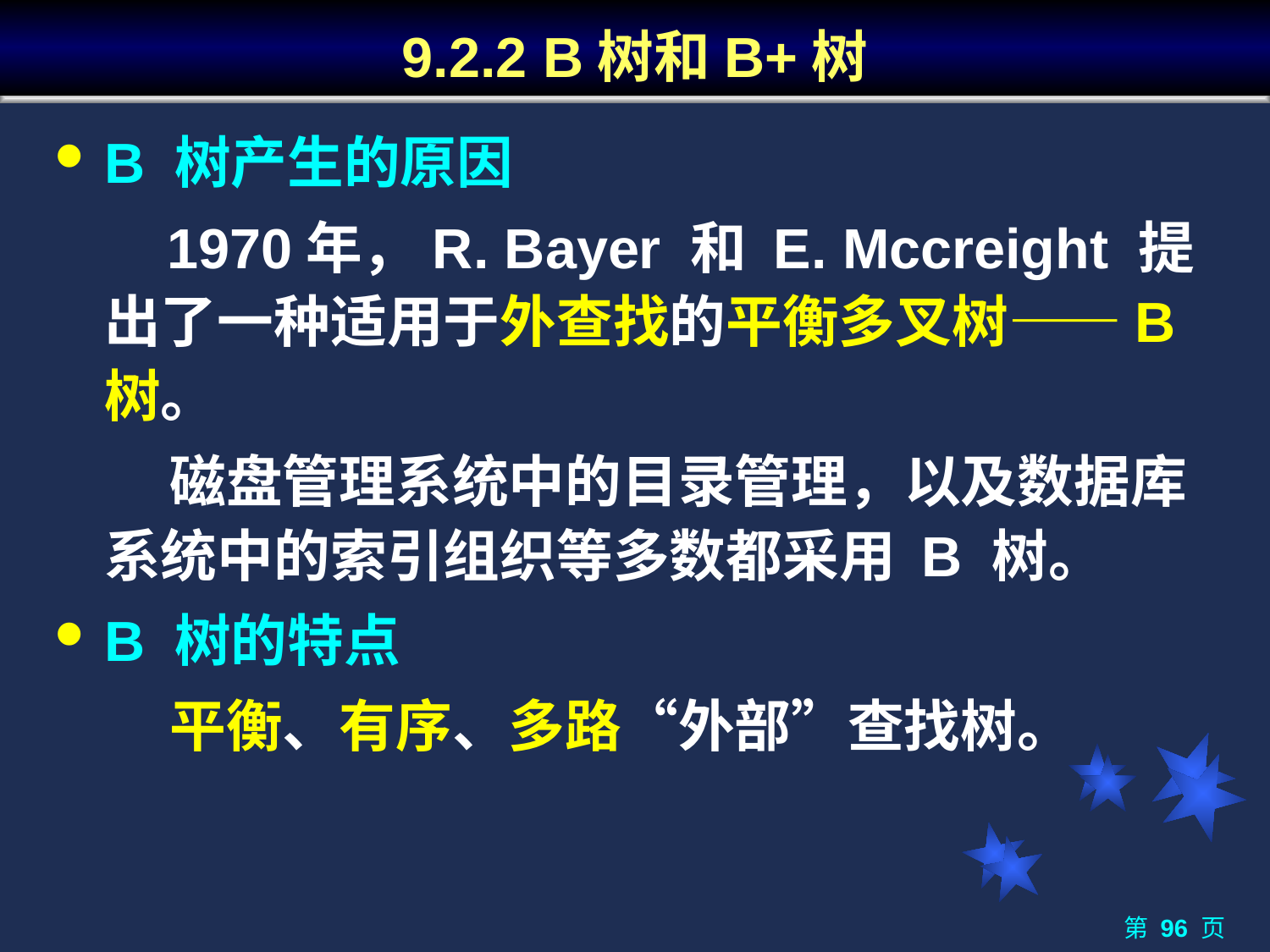

# 9.2.2 B树和B+树
B 树产生的原因
	    1970年，R. Bayer 和 E. Mccreight 提出了一种适用于外查找的平衡多叉树——B树。
	    磁盘管理系统中的目录管理，以及数据库系统中的索引组织等多数都采用 B 树。
B 树的特点
	    平衡、有序、多路“外部”查找树。
第 96 页